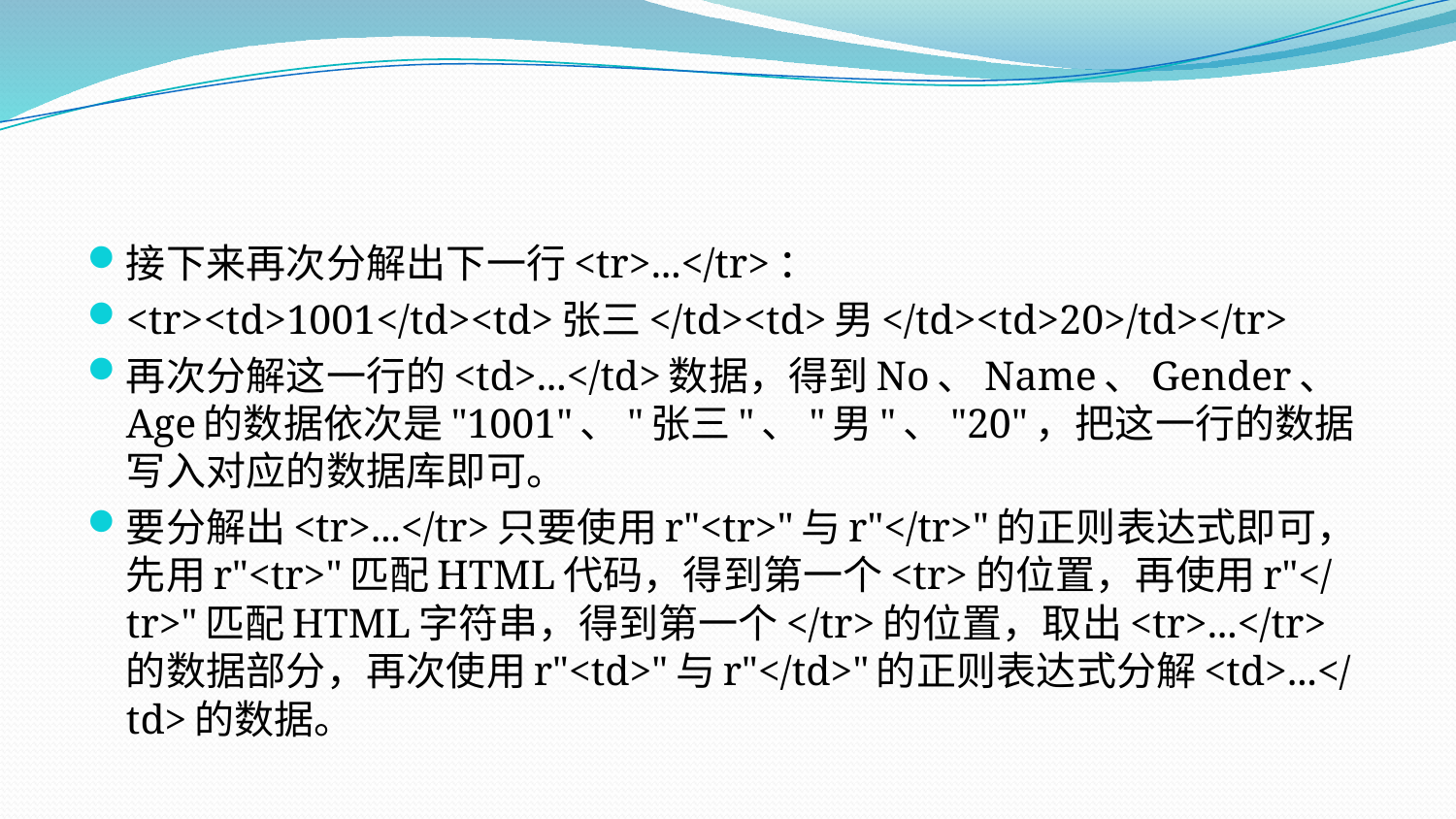

#
接下来再次分解出下一行<tr>...</tr>：
<tr><td>1001</td><td>张三</td><td>男</td><td>20>/td></tr>
再次分解这一行的<td>...</td>数据，得到No、Name、Gender、Age的数据依次是"1001"、"张三"、"男"、"20"，把这一行的数据写入对应的数据库即可。
要分解出<tr>...</tr>只要使用r"<tr>"与r"</tr>"的正则表达式即可，先用r"<tr>"匹配HTML代码，得到第一个<tr>的位置，再使用r"</tr>"匹配HTML字符串，得到第一个</tr>的位置，取出<tr>...</tr>的数据部分，再次使用r"<td>"与r"</td>"的正则表达式分解<td>...</td>的数据。